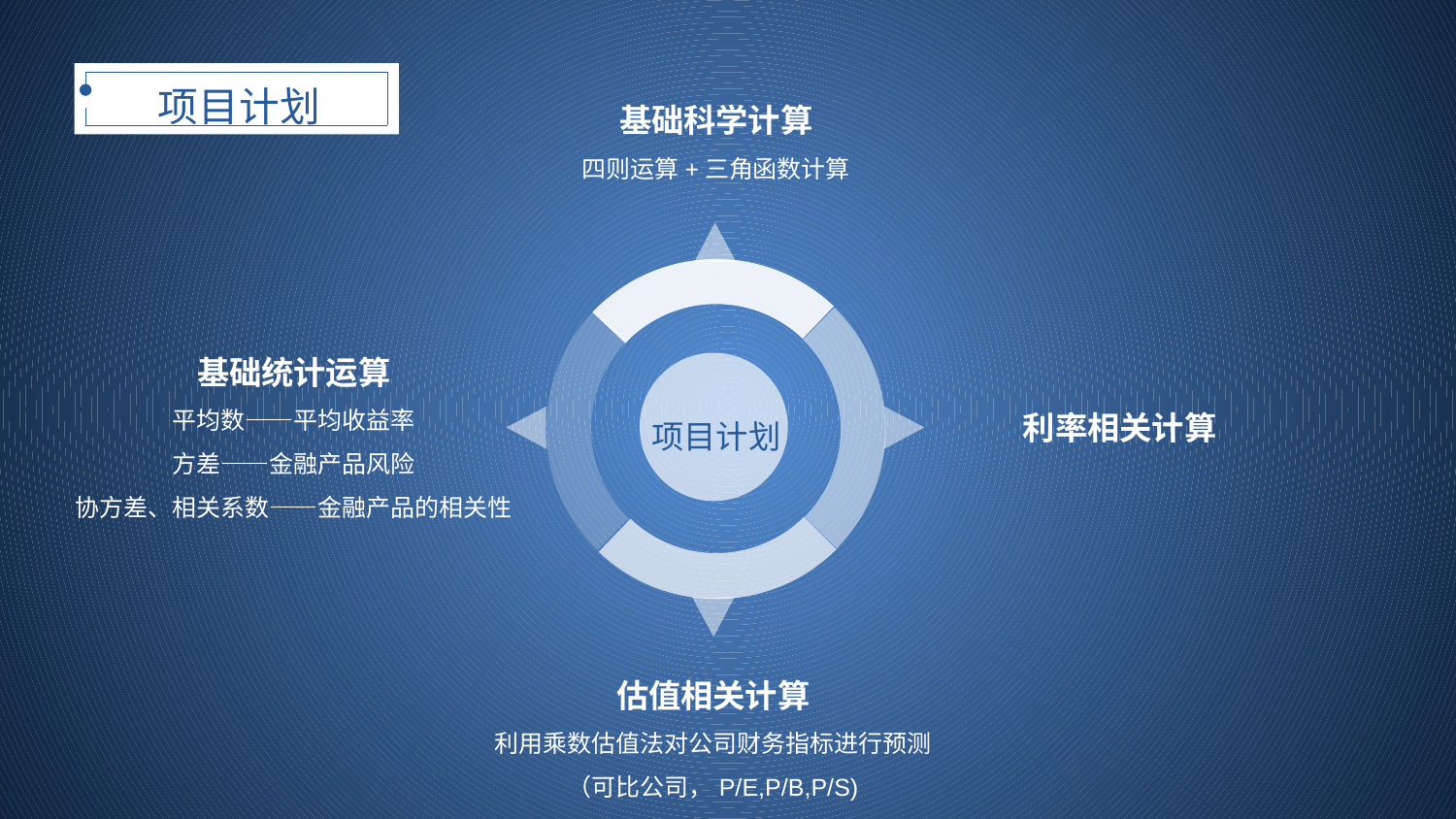

项目计划

基础科学计算
四则运算+三角函数计算

项目计划
基础统计运算
平均数——平均收益率
方差——金融产品风险
协方差、相关系数——金融产品的相关性
利率相关计算

估值相关计算
利用乘数估值法对公司财务指标进行预测
（可比公司，P/E,P/B,P/S)